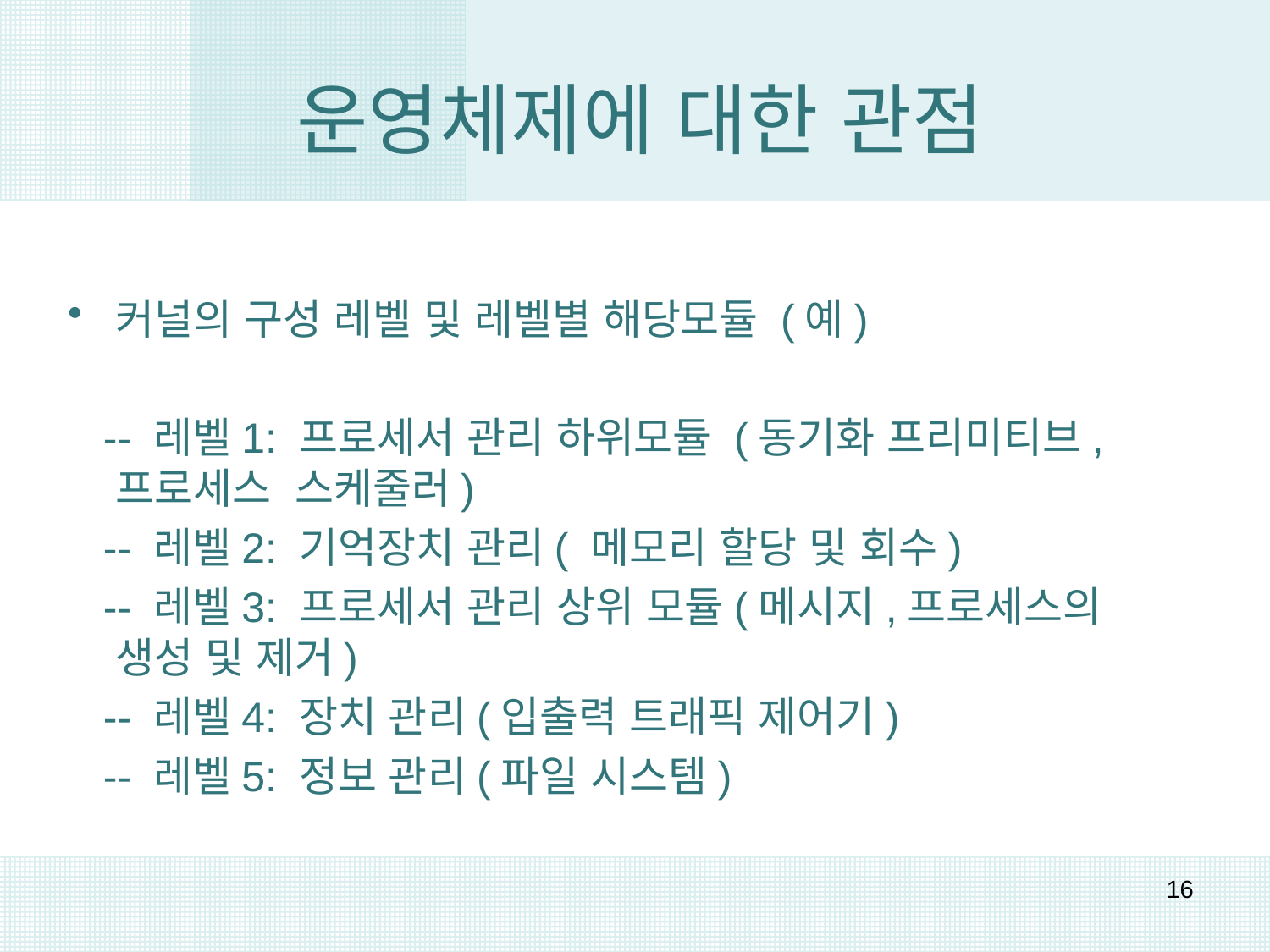

# 운영체제에 대한 관점
커널의 구성 레벨 및 레벨별 해당모듈 (예)

   -- 레벨1: 프로세서 관리 하위모듈 (동기화 프리미티브,    프로세스  스케줄러)
   -- 레벨2: 기억장치 관리( 메모리 할당 및 회수)
   -- 레벨3: 프로세서 관리 상위 모듈(메시지,프로세스의 생성 및 제거)
   -- 레벨4: 장치 관리(입출력 트래픽 제어기)
   -- 레벨5: 정보 관리(파일 시스템)
16